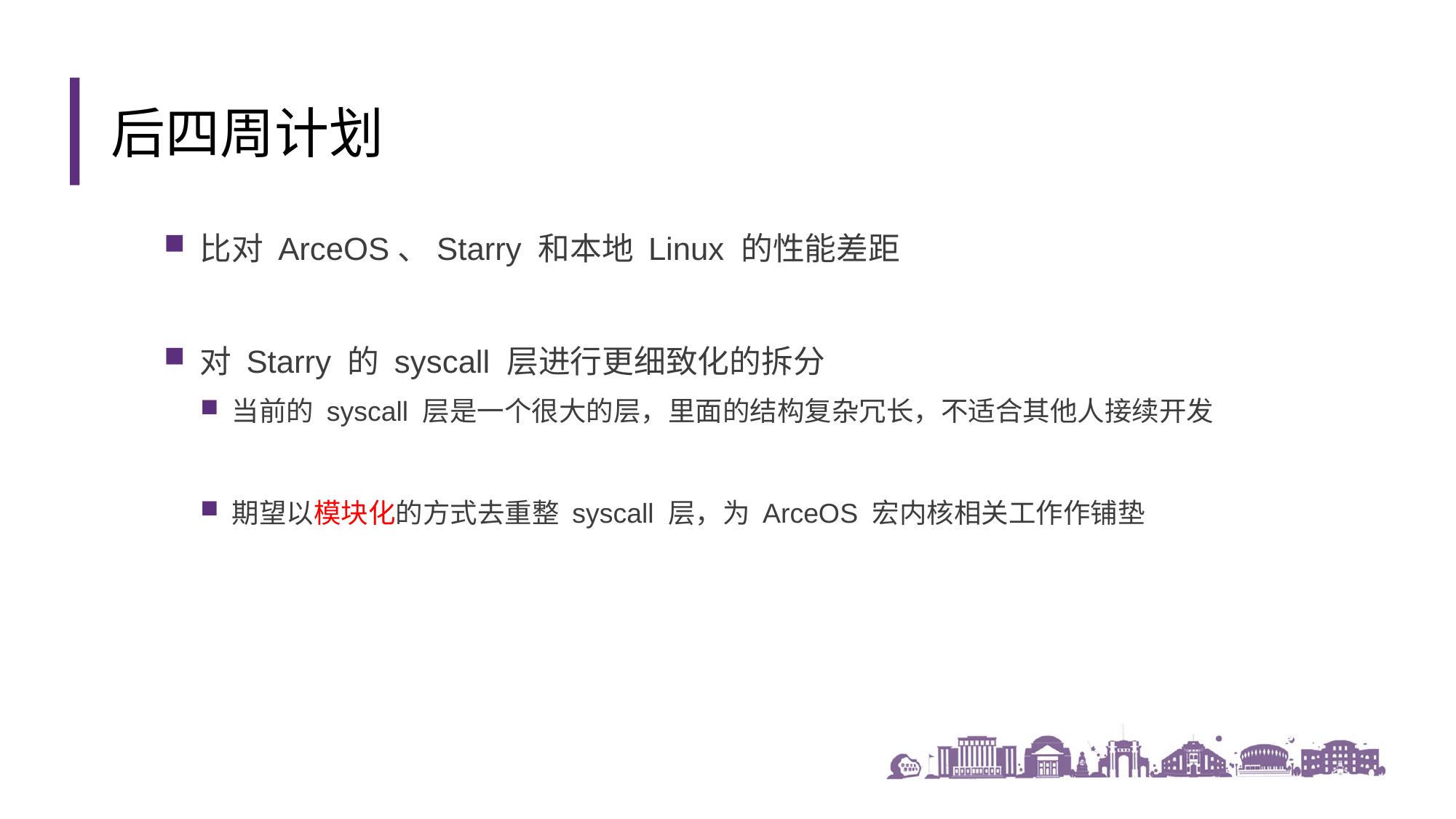

后四周计划
比对 ArceOS、Starry 和本地 Linux 的性能差距

对 Starry 的 syscall 层进行更细致化的拆分
当前的 syscall 层是一个很大的层，里面的结构复杂冗长，不适合其他人接续开发

期望以模块化的方式去重整 syscall 层，为 ArceOS 宏内核相关工作作铺垫